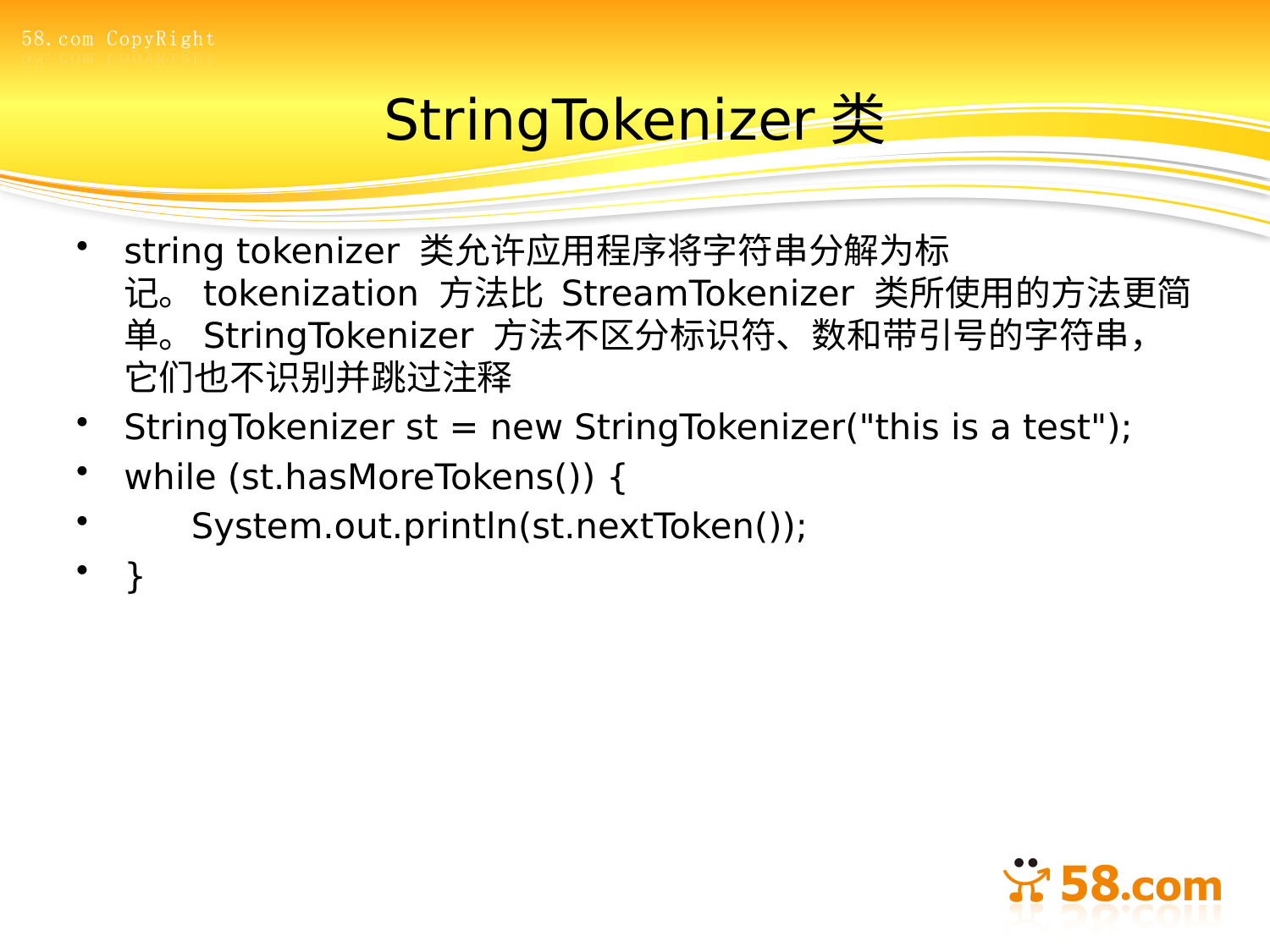

# StringTokenizer类
string tokenizer 类允许应用程序将字符串分解为标记。tokenization 方法比 StreamTokenizer 类所使用的方法更简单。StringTokenizer 方法不区分标识符、数和带引号的字符串，它们也不识别并跳过注释
StringTokenizer st = new StringTokenizer("this is a test");
while (st.hasMoreTokens()) {
      System.out.println(st.nextToken());
}